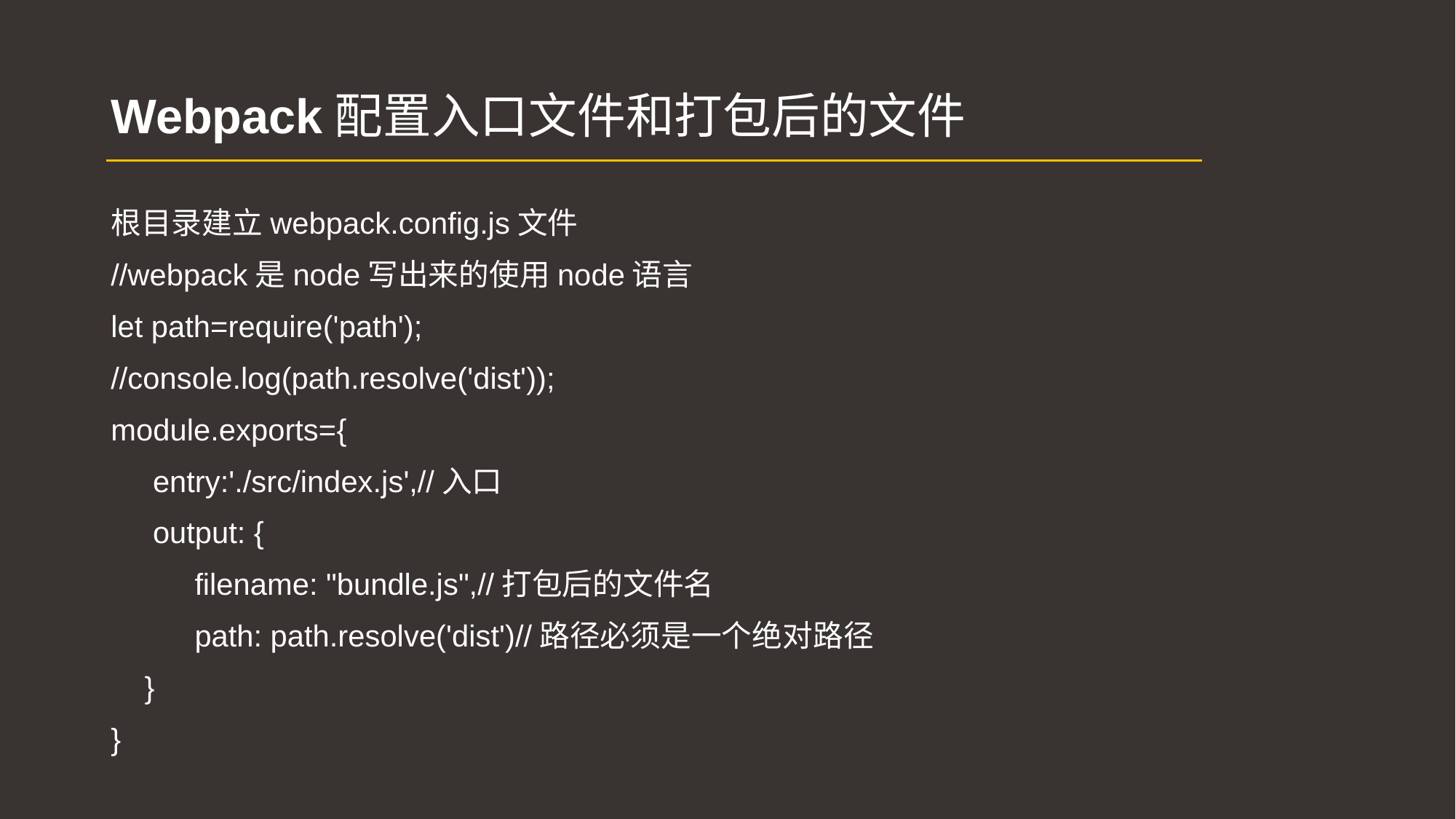

# Webpack配置入口文件和打包后的文件
根目录建立webpack.config.js文件
//webpack是node写出来的使用node语言
let path=require('path');
//console.log(path.resolve('dist'));
module.exports={
     entry:'./src/index.js',//入口
     output: {
          filename: "bundle.js",//打包后的文件名
          path: path.resolve('dist')//路径必须是一个绝对路径
    }
}